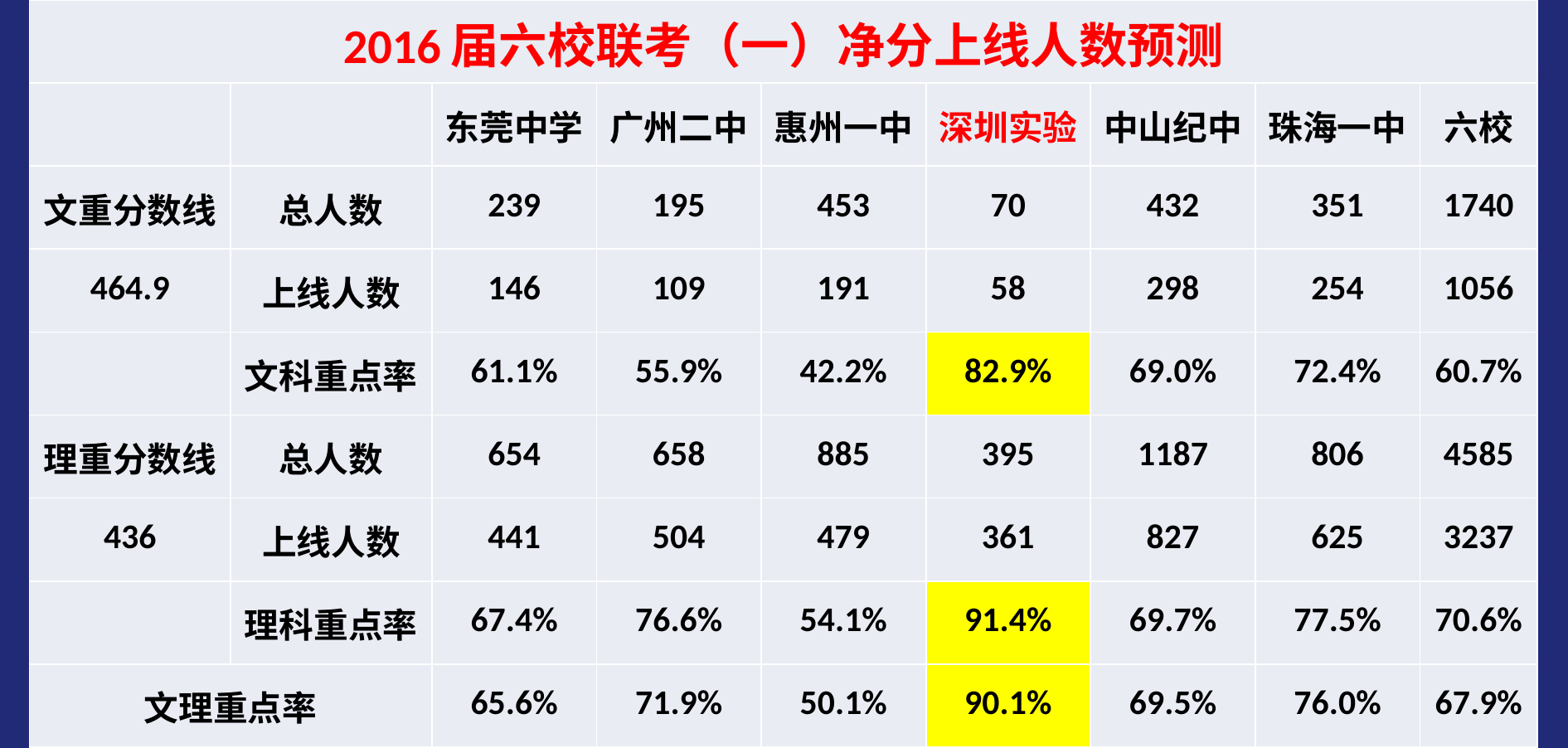

| 2016届六校联考（一）净分上线人数预测 |  |  |  |  |  |  |  |  |
| --- | --- | --- | --- | --- | --- | --- | --- | --- |
|  |  | 东莞中学 | 广州二中 | 惠州一中 | 深圳实验 | 中山纪中 | 珠海一中 | 六校 |
| 文重分数线 | 总人数 | 239 | 195 | 453 | 70 | 432 | 351 | 1740 |
| 464.9 | 上线人数 | 146 | 109 | 191 | 58 | 298 | 254 | 1056 |
|  | 文科重点率 | 61.1% | 55.9% | 42.2% | 82.9% | 69.0% | 72.4% | 60.7% |
| 理重分数线 | 总人数 | 654 | 658 | 885 | 395 | 1187 | 806 | 4585 |
| 436 | 上线人数 | 441 | 504 | 479 | 361 | 827 | 625 | 3237 |
|  | 理科重点率 | 67.4% | 76.6% | 54.1% | 91.4% | 69.7% | 77.5% | 70.6% |
| 文理重点率 |  | 65.6% | 71.9% | 50.1% | 90.1% | 69.5% | 76.0% | 67.9% |